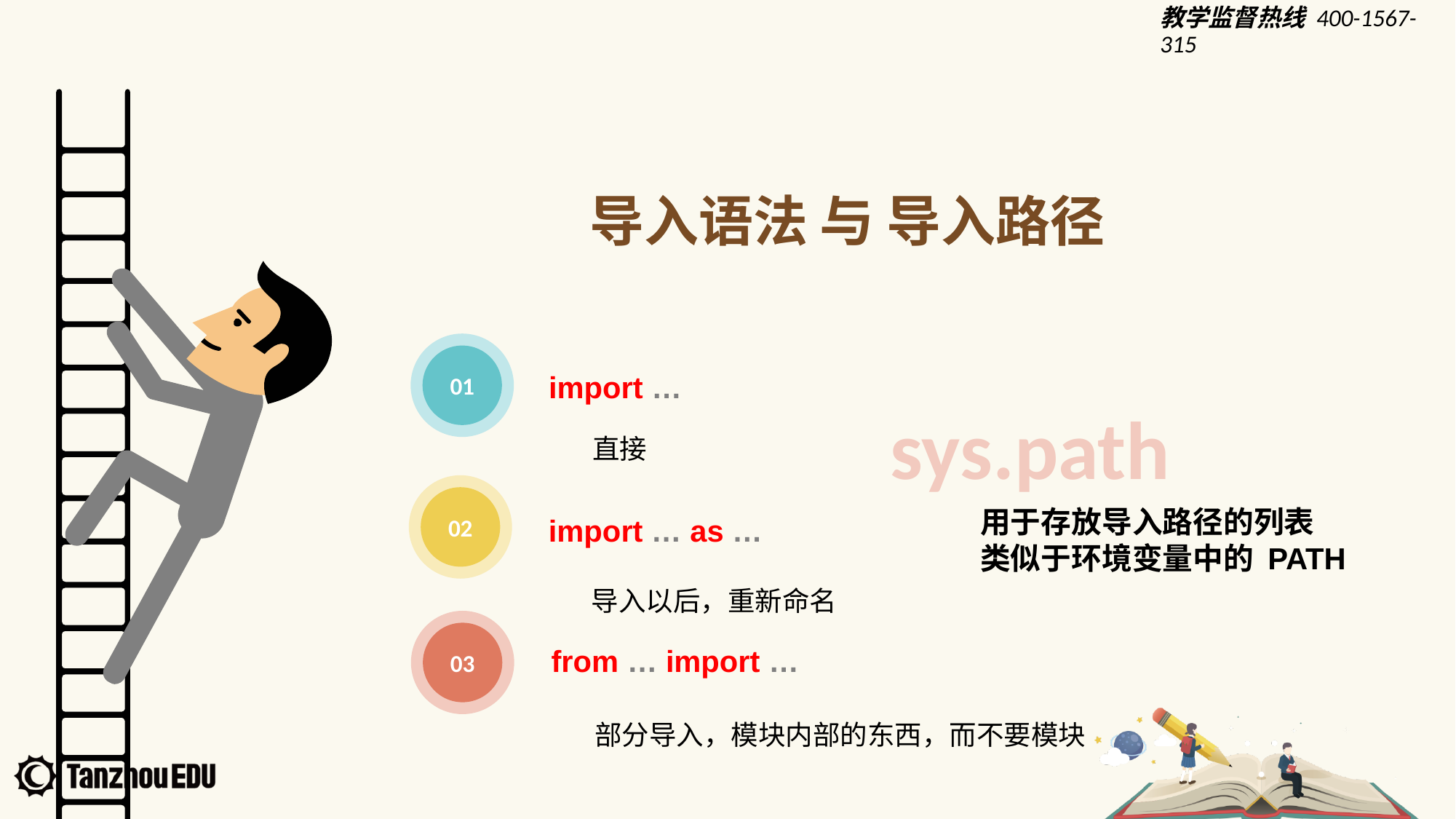

导入语法 与 导入路径

01
import …
sys.path
用于存放导入路径的列表
类似于环境变量中的 PATH
直接

02
import … as …
导入以后，重新命名

03
from … import …
部分导入，模块内部的东西，而不要模块